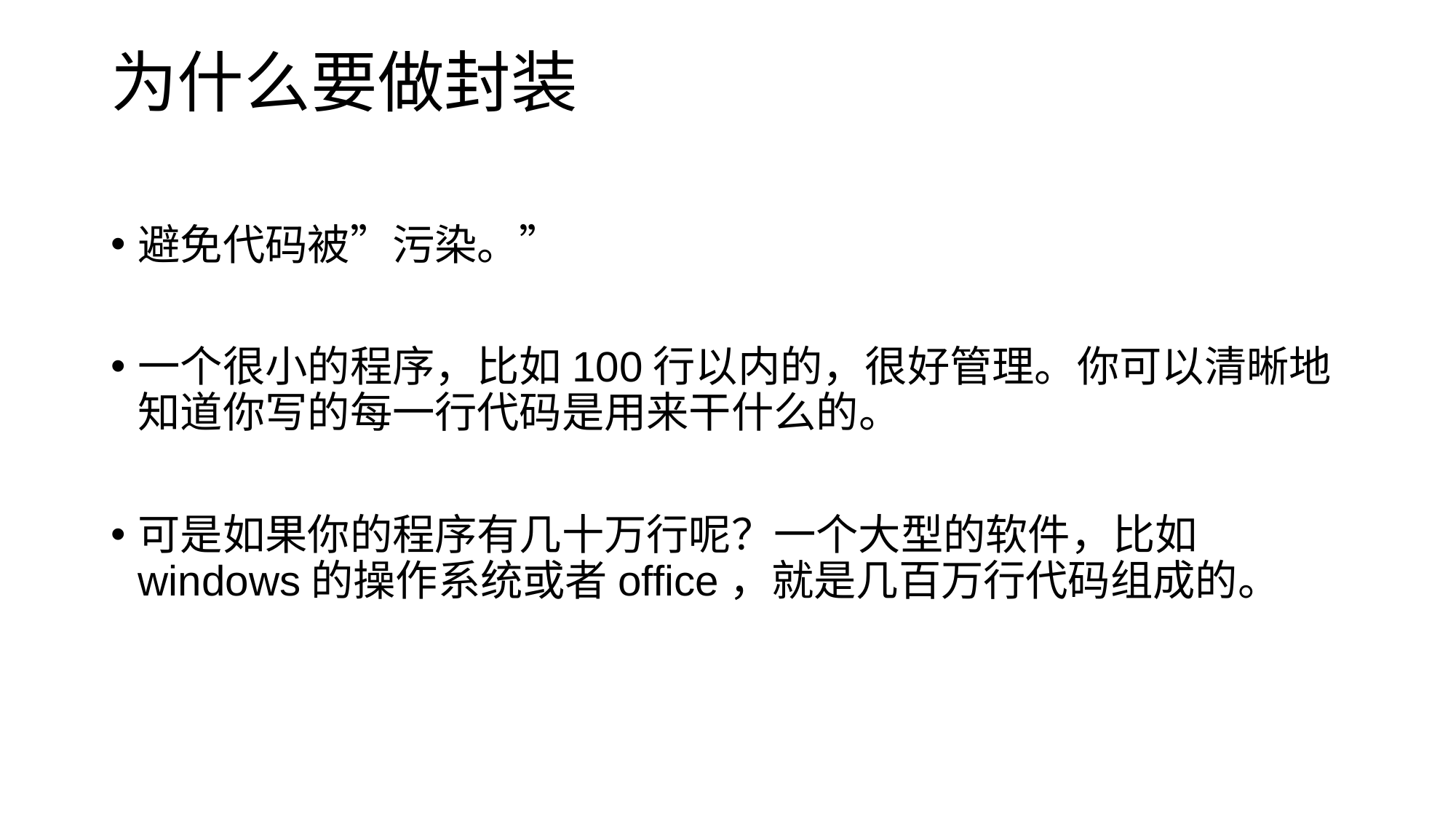

# 为什么要做封装
避免代码被”污染。”

一个很小的程序，比如100行以内的，很好管理。你可以清晰地知道你写的每一行代码是用来干什么的。

可是如果你的程序有几十万行呢？一个大型的软件，比如windows的操作系统或者office，就是几百万行代码组成的。